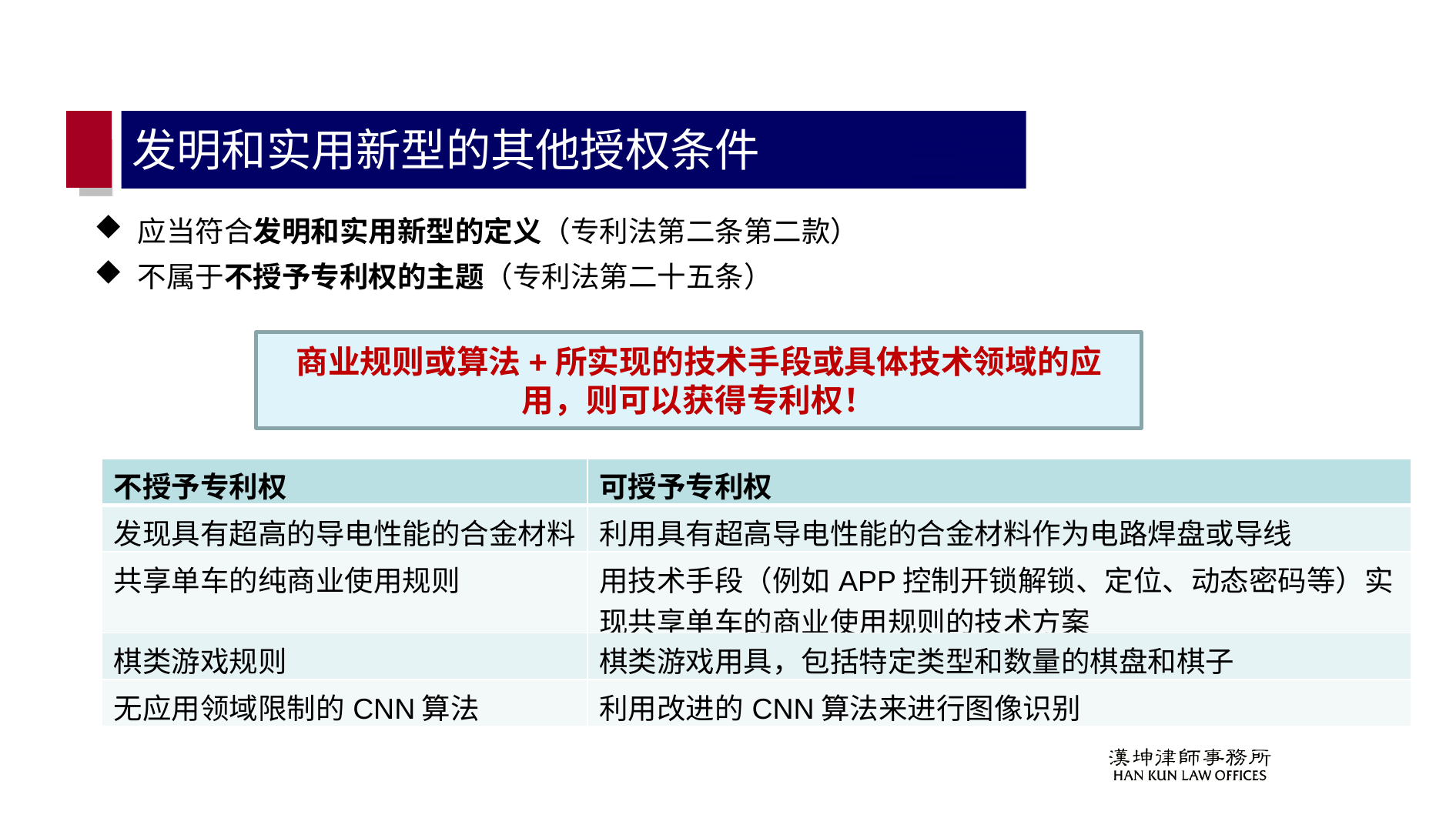

# 发明和实用新型的其他授权条件
应当符合发明和实用新型的定义（专利法第二条第二款）
不属于不授予专利权的主题（专利法第二十五条）

商业规则或算法+所实现的技术手段或具体技术领域的应用，则可以获得专利权！
| 不授予专利权 | 可授予专利权 |
| --- | --- |
| 发现具有超高的导电性能的合金材料 | 利用具有超高导电性能的合金材料作为电路焊盘或导线 |
| 共享单车的纯商业使用规则 | 用技术手段（例如APP控制开锁解锁、定位、动态密码等）实现共享单车的商业使用规则的技术方案 |
| 棋类游戏规则 | 棋类游戏用具，包括特定类型和数量的棋盘和棋子 |
| 无应用领域限制的CNN算法 | 利用改进的CNN算法来进行图像识别 |